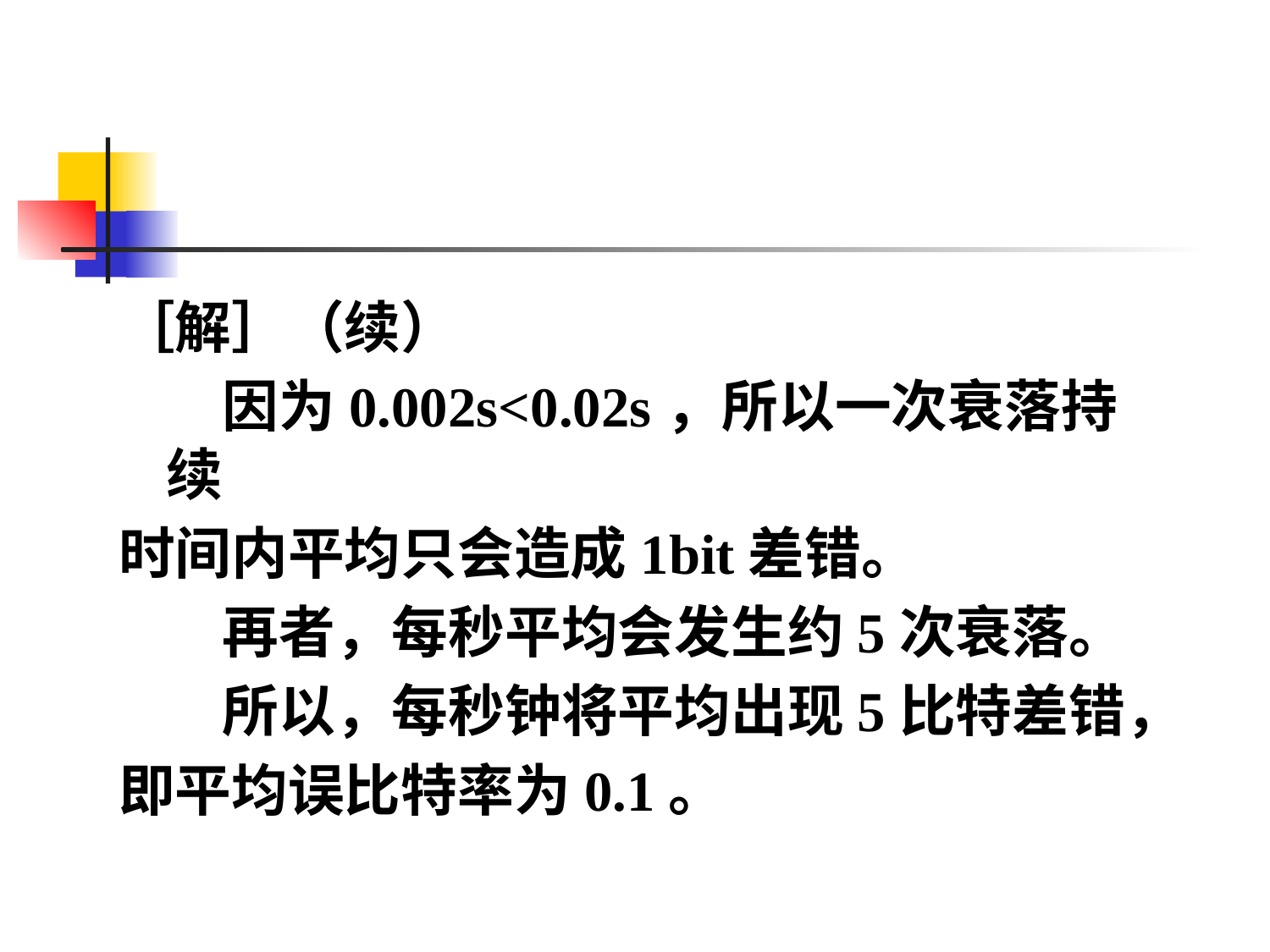

#
［解］（续）
       因为0.002s<0.02s，所以一次衰落持续
时间内平均只会造成1bit差错。
       再者，每秒平均会发生约5次衰落。
       所以，每秒钟将平均出现5比特差错，
即平均误比特率为0.1。